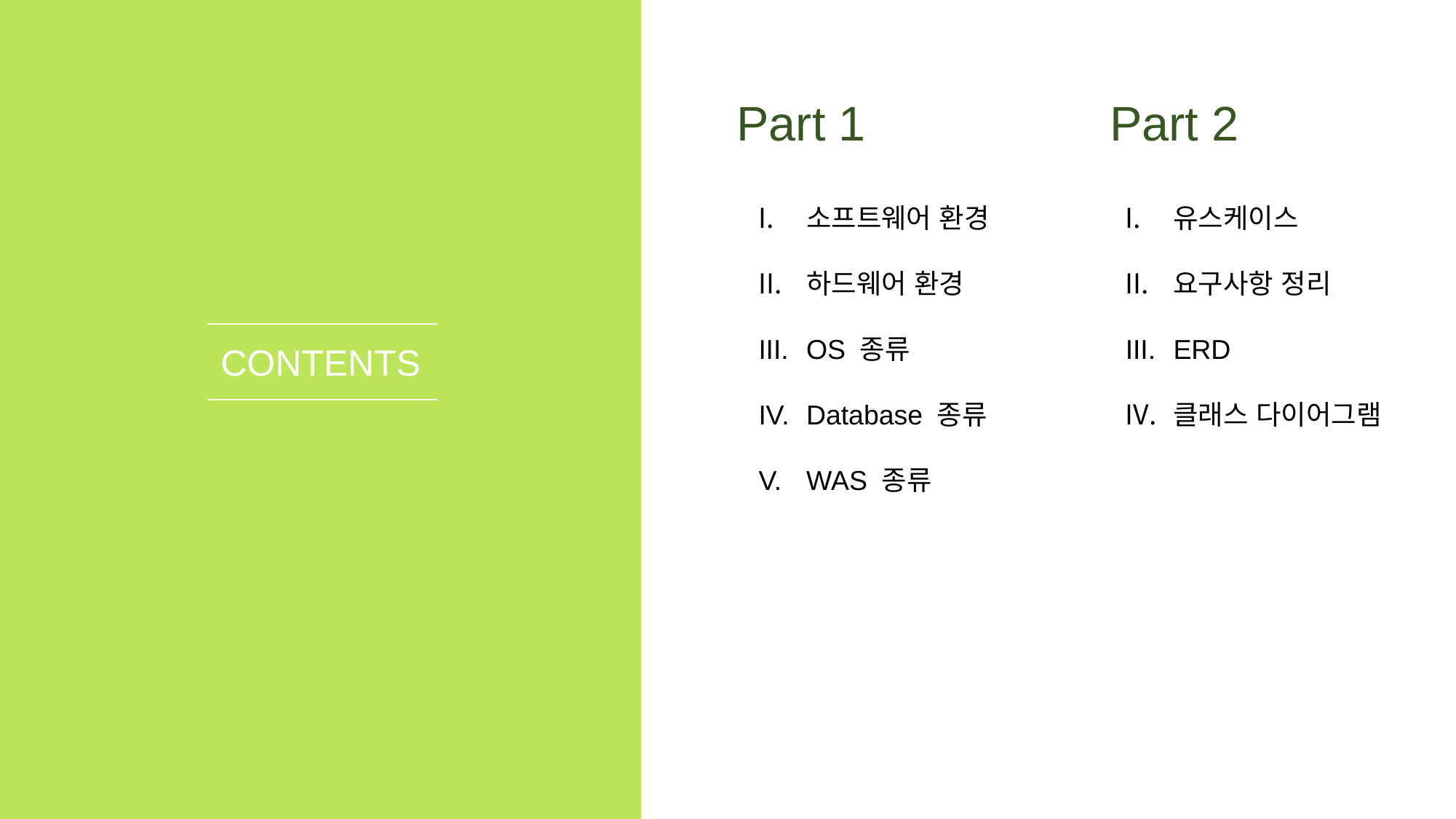

Part 1
Part 2
소프트웨어 환경
하드웨어 환경
OS 종류
Database 종류
WAS 종류
유스케이스
요구사항 정리
ERD
클래스 다이어그램
CONTENTS